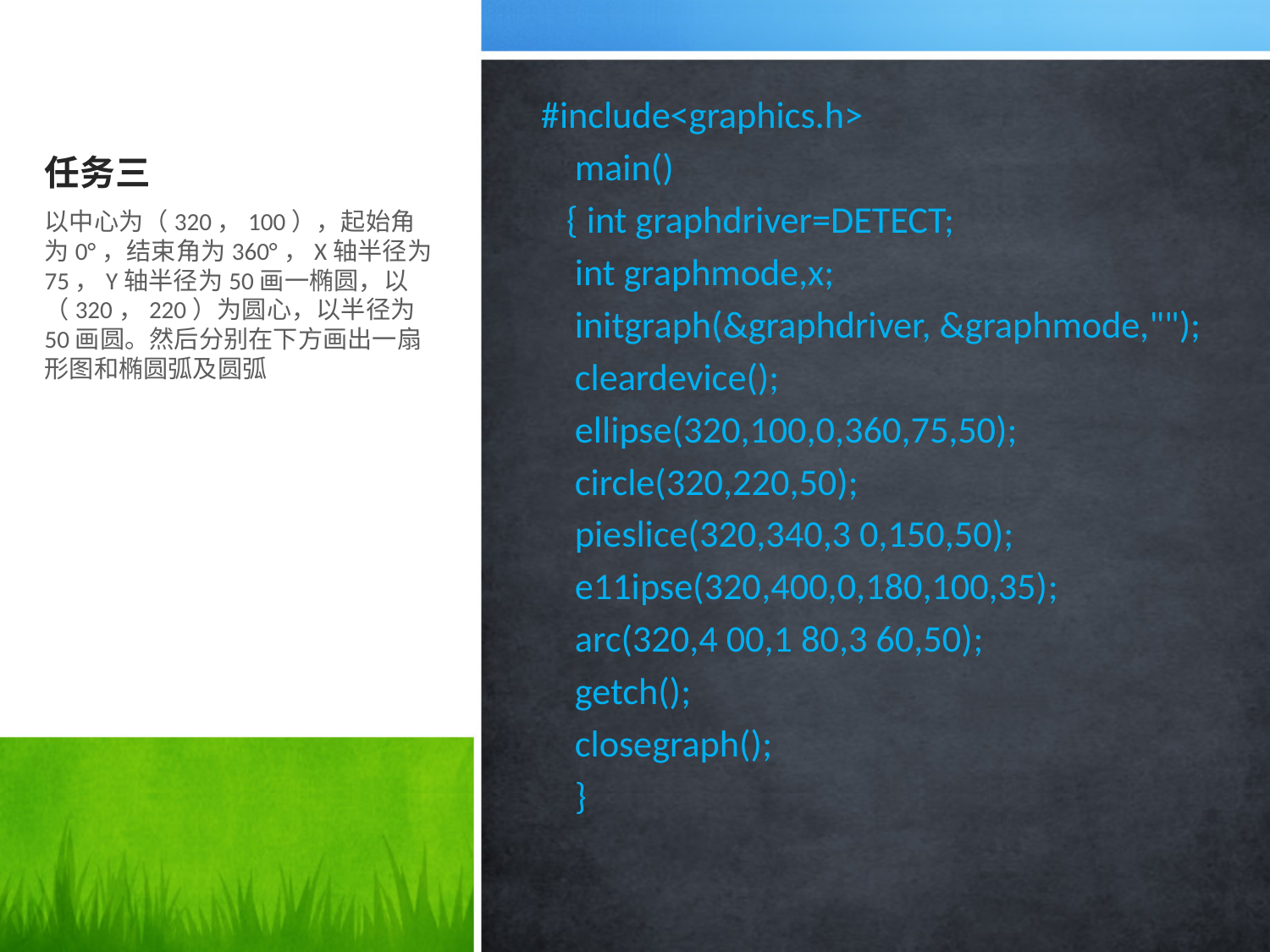

# 任务三
#include<graphics.h>
    main()
   { int graphdriver=DETECT;
    int graphmode,x;
    initgraph(&graphdriver, &graphmode,"");
    cleardevice();
    ellipse(320,100,0,360,75,50);
    circle(320,220,50);
    pieslice(320,340,3 0,150,50);
    e11ipse(320,400,0,180,100,35);
    arc(320,4 00,1 80,3 60,50);
    getch();
    closegraph();
    }
以中心为（320，100），起始角为0°，结束角为360°，X轴半径为75，Y轴半径为50画一椭圆，以（320，220）为圆心，以半径为50画圆。然后分别在下方画出一扇形图和椭圆弧及圆弧